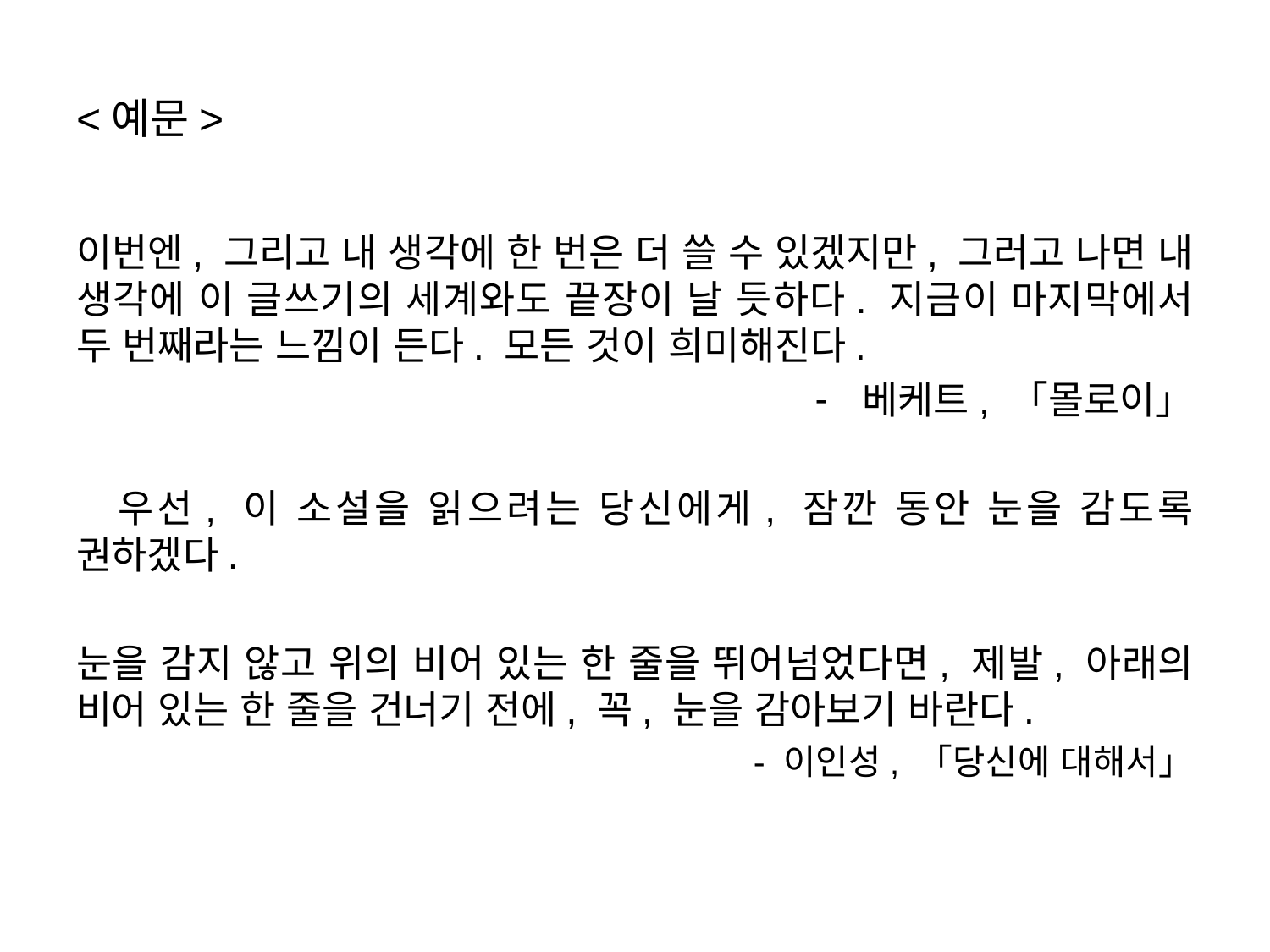

# <예문>
이번엔, 그리고 내 생각에 한 번은 더 쓸 수 있겠지만, 그러고 나면 내 생각에 이 글쓰기의 세계와도 끝장이 날 듯하다. 지금이 마지막에서 두 번째라는 느낌이 든다. 모든 것이 희미해진다.
베케트, 「몰로이」

  우선, 이 소설을 읽으려는 당신에게, 잠깐 동안 눈을 감도록 권하겠다.

눈을 감지 않고 위의 비어 있는 한 줄을 뛰어넘었다면, 제발, 아래의 비어 있는 한 줄을 건너기 전에, 꼭, 눈을 감아보기 바란다.
- 이인성, 「당신에 대해서」